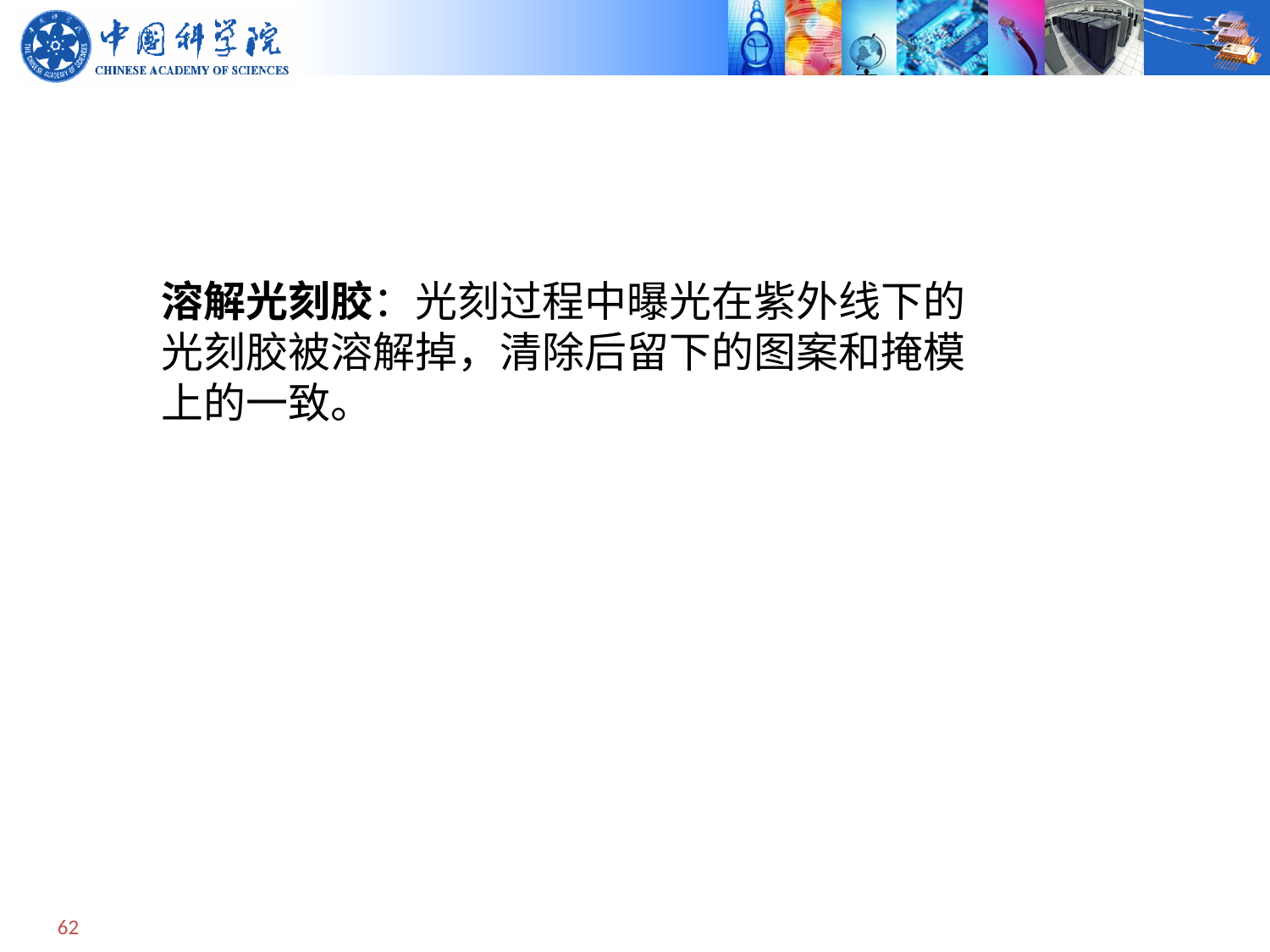

溶解光刻胶：光刻过程中曝光在紫外线下的光刻胶被溶解掉，清除后留下的图案和掩模上的一致。